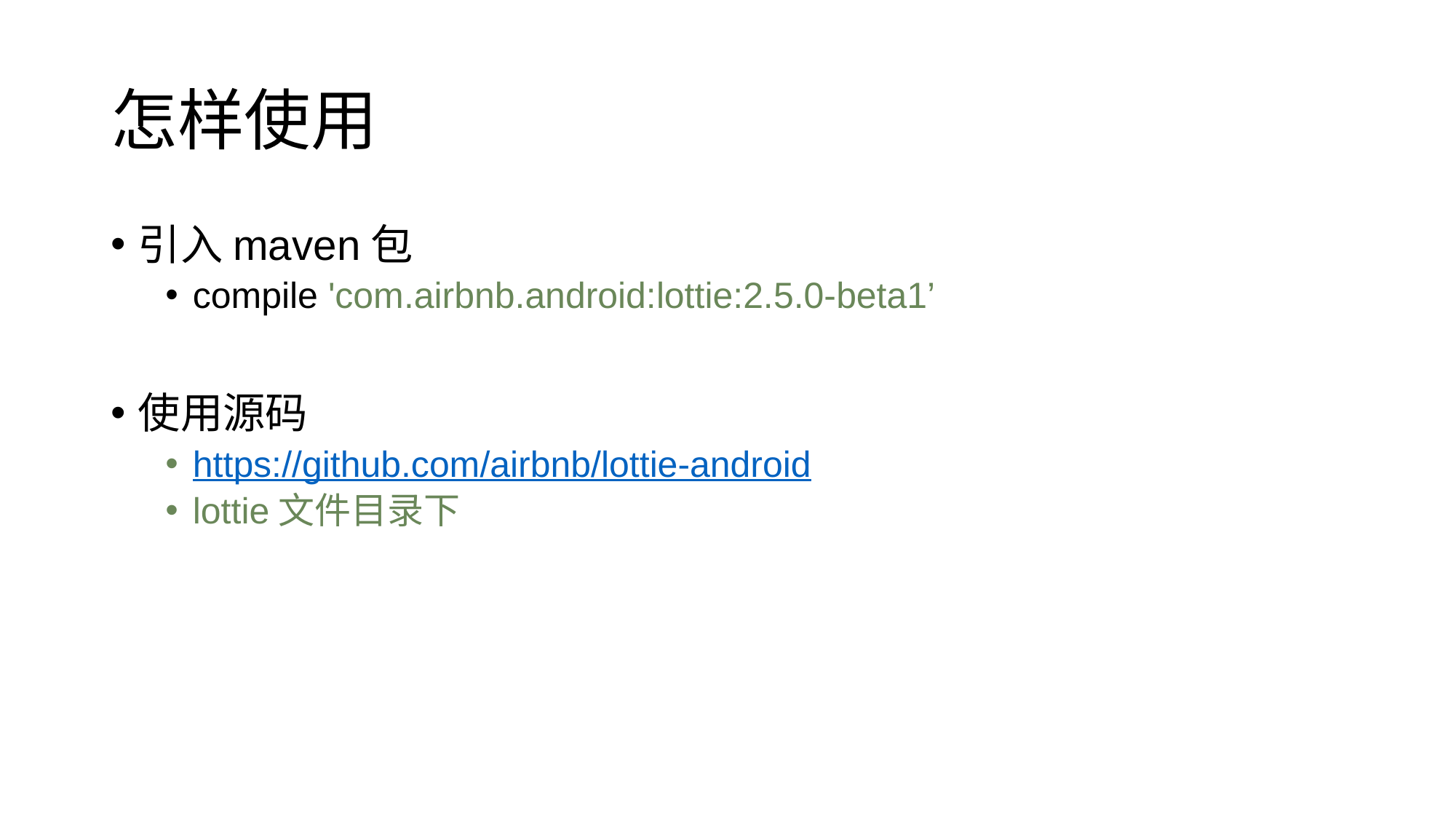

# 怎样使用
引入maven包
compile 'com.airbnb.android:lottie:2.5.0-beta1’

使用源码
https://github.com/airbnb/lottie-android
lottie文件目录下